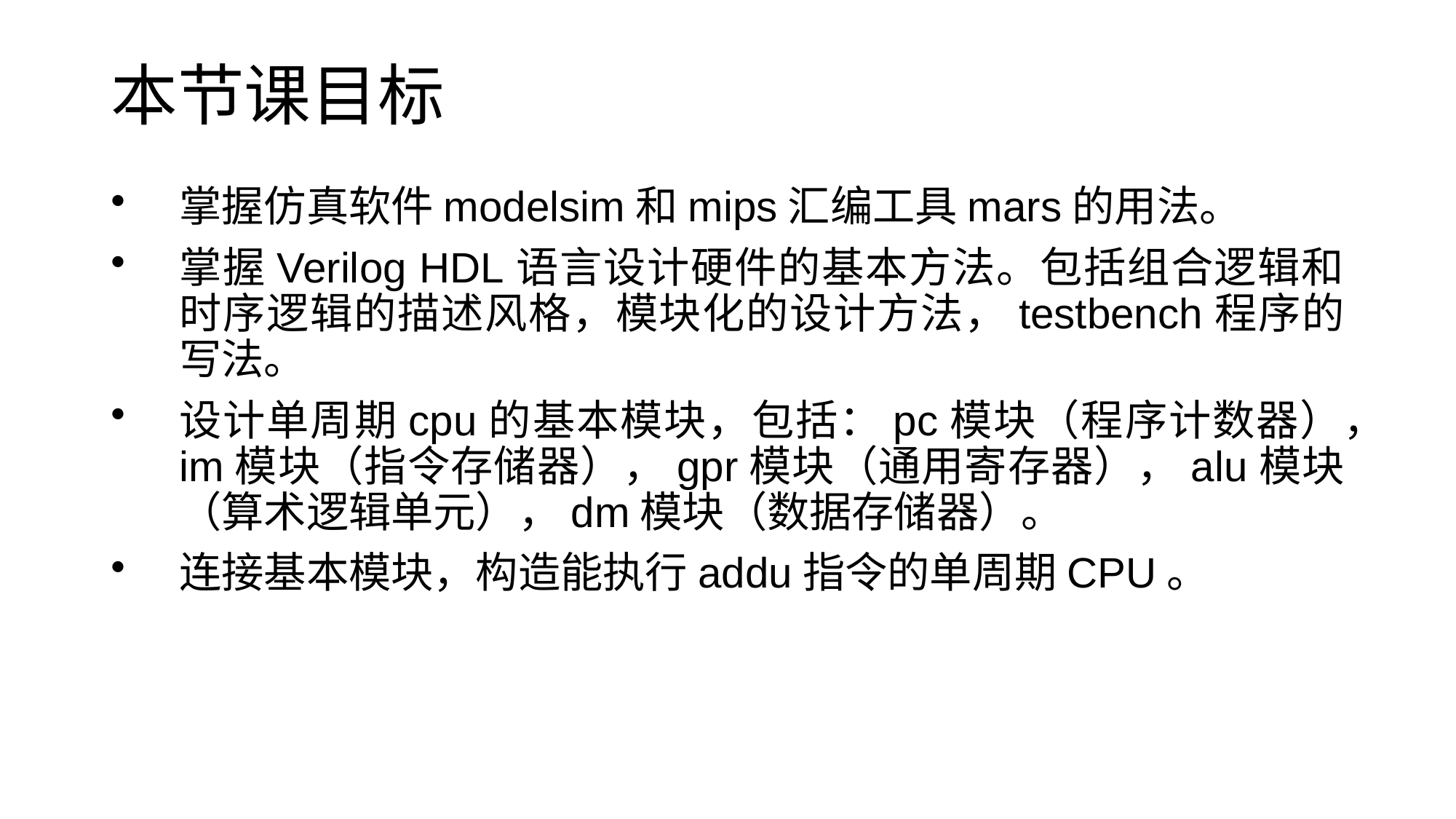

# 本节课目标
掌握仿真软件modelsim和mips汇编工具mars的用法。
掌握Verilog HDL语言设计硬件的基本方法。包括组合逻辑和时序逻辑的描述风格，模块化的设计方法，testbench程序的写法。
设计单周期cpu的基本模块，包括：pc模块（程序计数器），im模块（指令存储器），gpr模块（通用寄存器），alu模块（算术逻辑单元），dm模块（数据存储器）。
连接基本模块，构造能执行addu指令的单周期CPU。